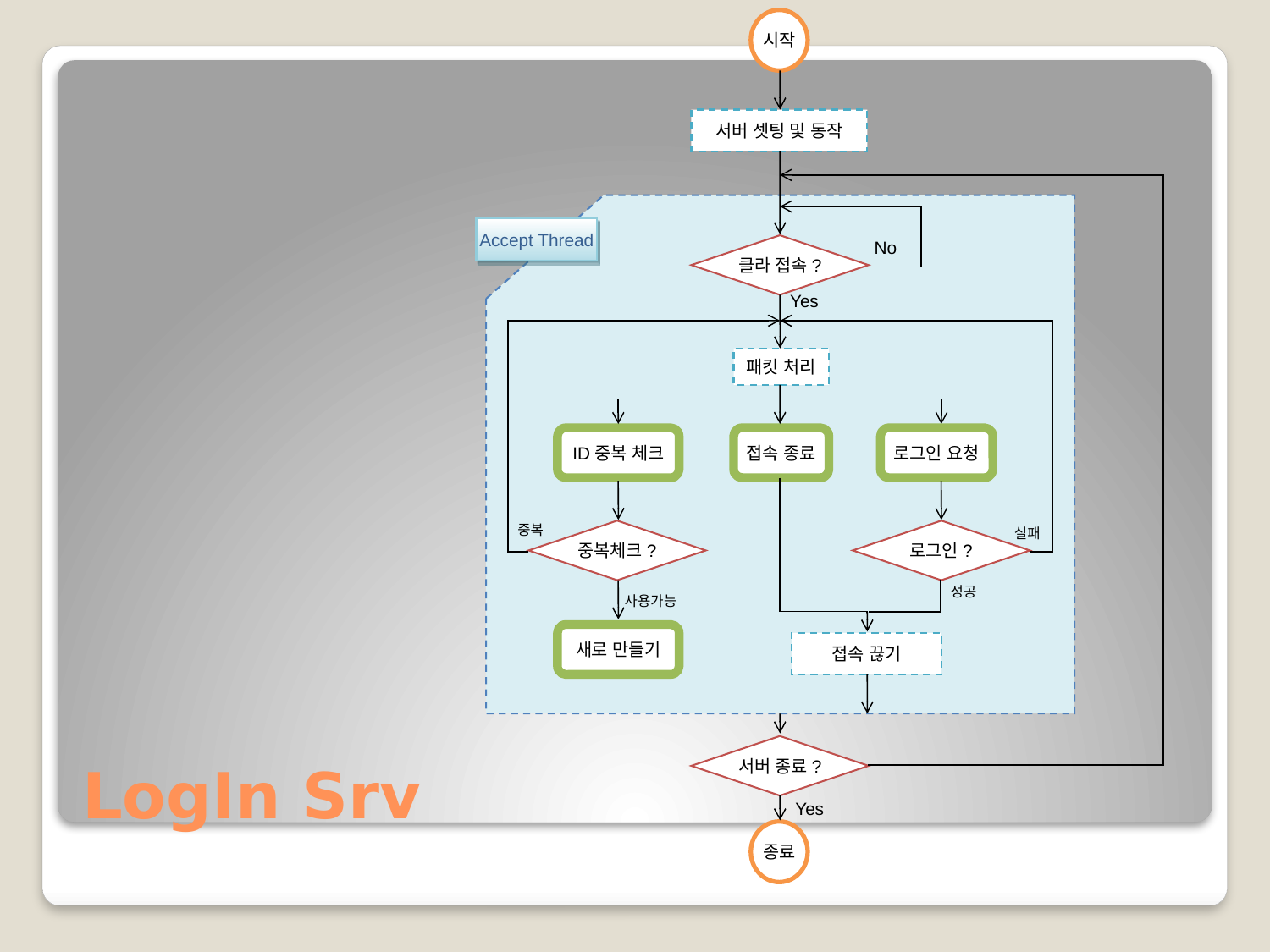

시작

서버 셋팅 및 동작

클라 접속?
No
Yes

패킷 처리

ID중복 체크
접속 종료
로그인 요청

중복
중복체크?
로그인?
실패

성공
사용가능

새로 만들기
접속 끊기

서버 종료?

Yes
종료
Accept Thread
# LogIn Srv